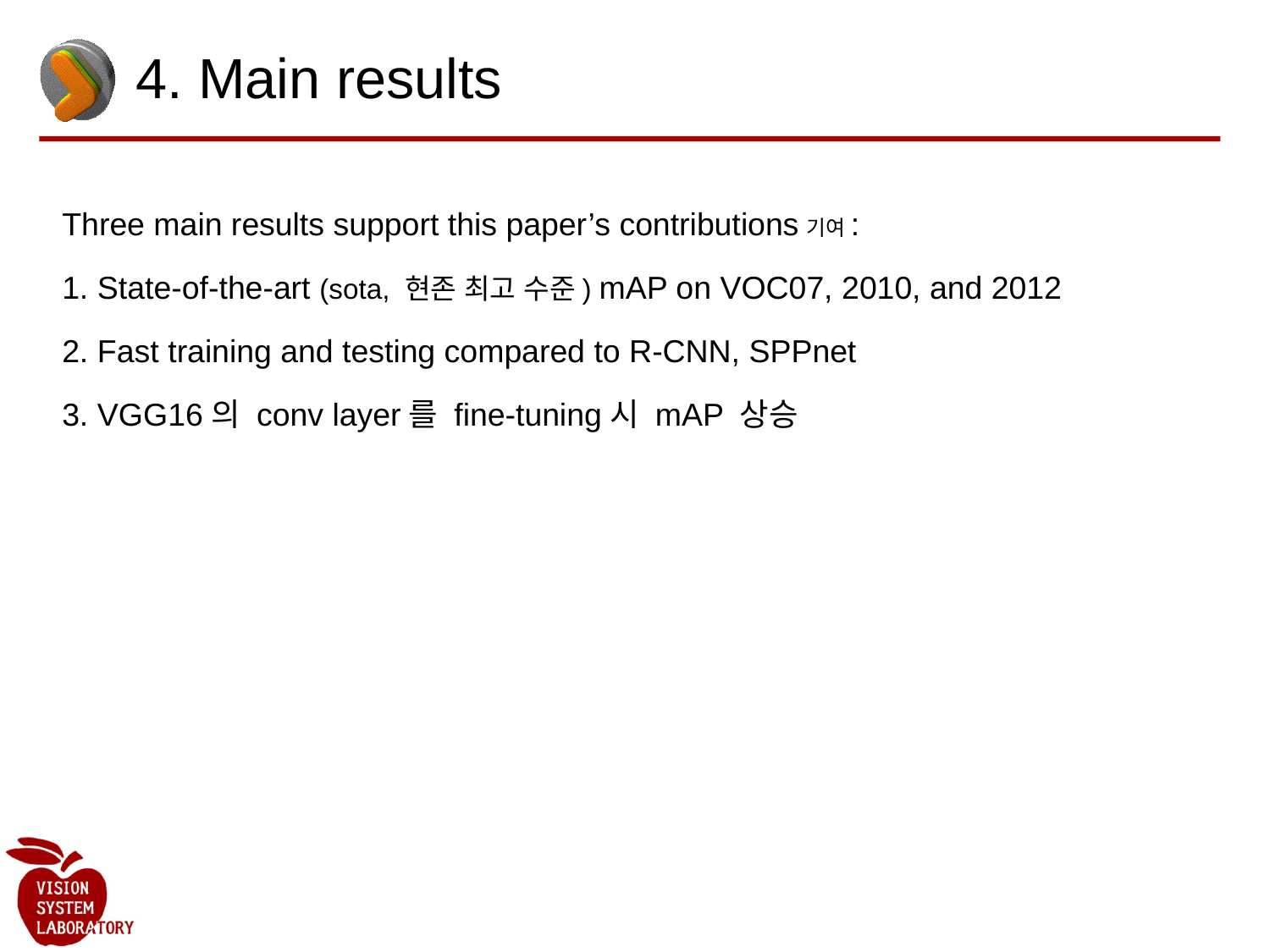

# 4. Main results
Three main results support this paper’s contributions기여:
1. State-of-the-art (sota, 현존 최고 수준) mAP on VOC07, 2010, and 2012
2. Fast training and testing compared to R-CNN, SPPnet
3. VGG16의 conv layer를 fine-tuning시 mAP 상승